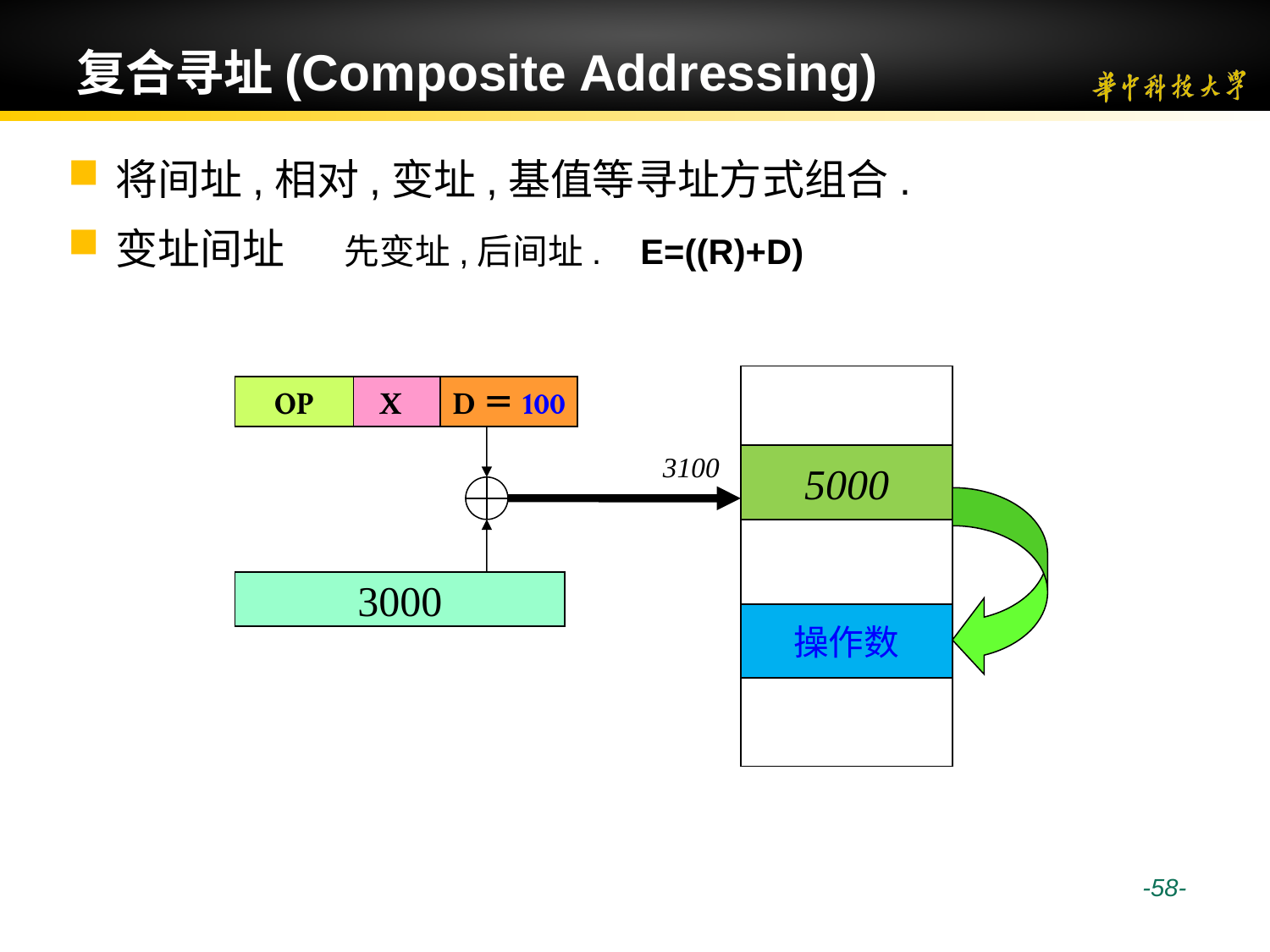

# 复合寻址(Composite Addressing)
将间址,相对,变址,基值等寻址方式组合.
变址间址       先变址,后间址.    E=((R)+D)

OP
X
D＝100

3100
5000

3000
操作数

 -58-